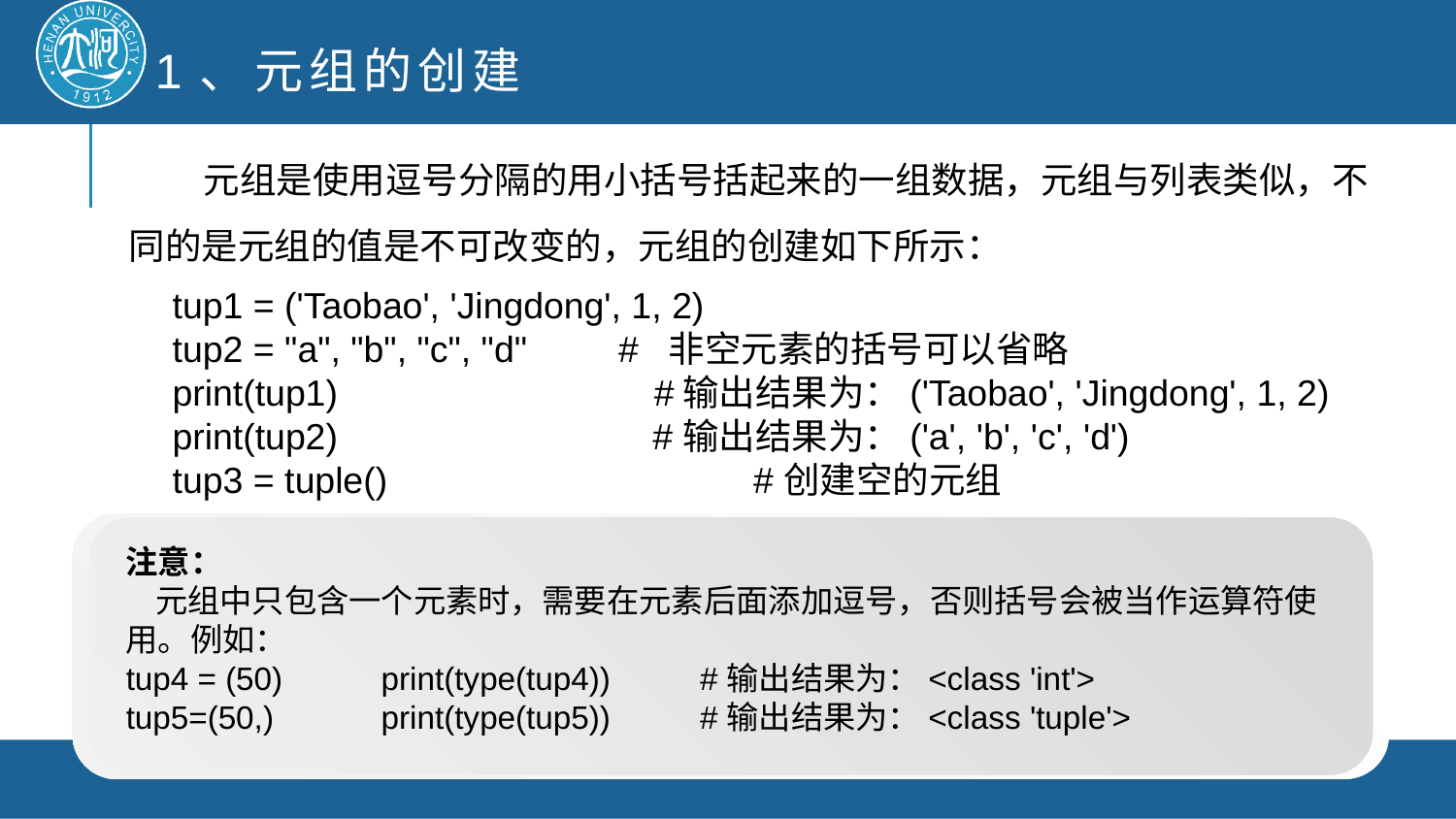

1、元组的创建
        元组是使用逗号分隔的用小括号括起来的一组数据，元组与列表类似，不同的是元组的值是不可改变的，元组的创建如下所示：
tup1 = ('Taobao', 'Jingdong', 1, 2)
tup2 = "a", "b", "c", "d"         #  非空元素的括号可以省略
print(tup1)                               #输出结果为：('Taobao', 'Jingdong', 1, 2)
print(tup2)                               #输出结果为：('a', 'b', 'c', 'd')
tup3 = tuple()                                    #创建空的元组

注意：
   元组中只包含一个元素时，需要在元素后面添加逗号，否则括号会被当作运算符使用。例如：
tup4 = (50)           print(type(tup4))          #输出结果为：<class 'int'>
tup5=(50,)            print(type(tup5))          #输出结果为：<class 'tuple'>